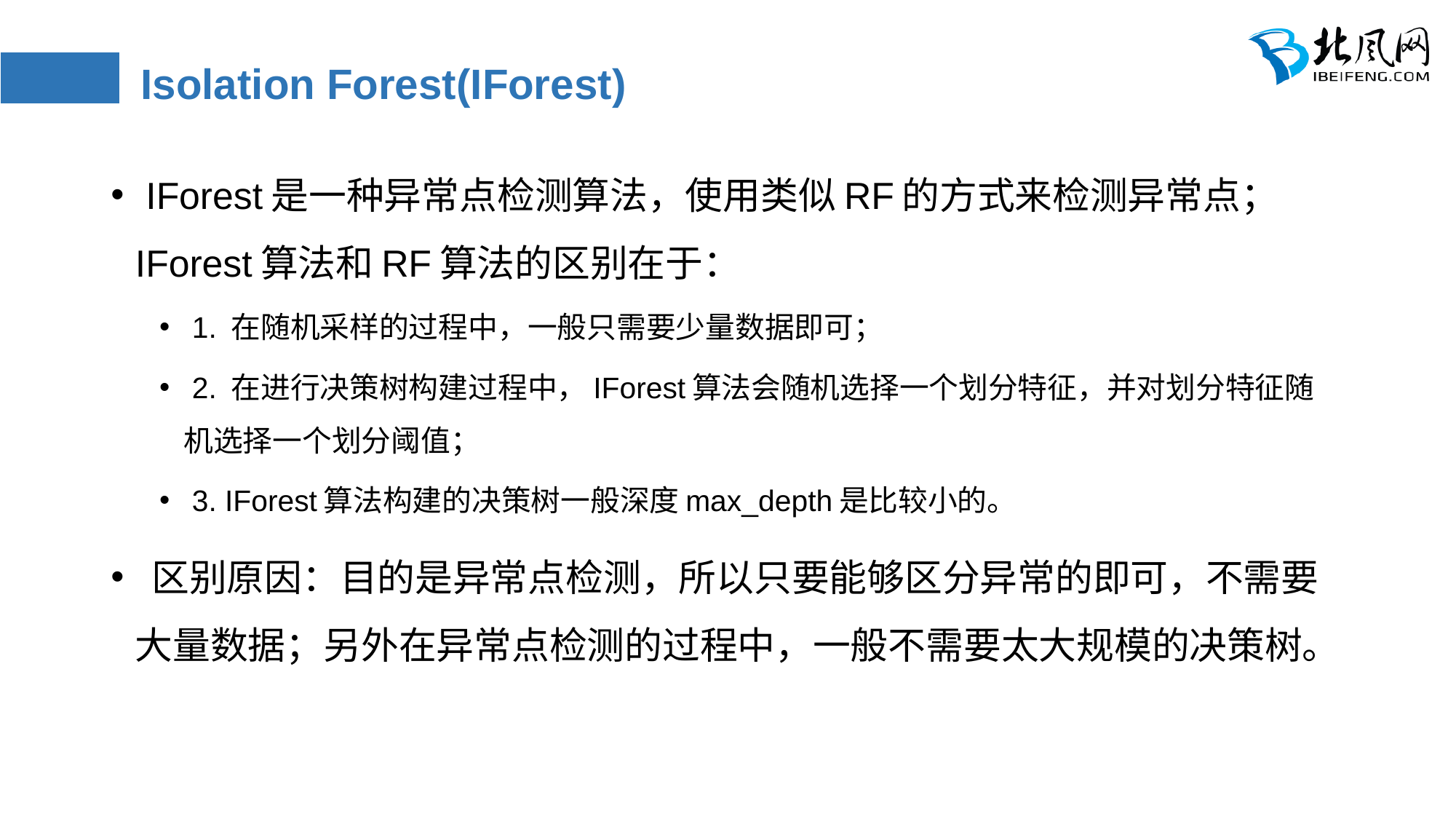

# Isolation Forest(IForest)
 IForest是一种异常点检测算法，使用类似RF的方式来检测异常点；IForest算法和RF算法的区别在于：
 1. 在随机采样的过程中，一般只需要少量数据即可；
 2. 在进行决策树构建过程中，IForest算法会随机选择一个划分特征，并对划分特征随机选择一个划分阈值；
 3. IForest算法构建的决策树一般深度max_depth是比较小的。
 区别原因：目的是异常点检测，所以只要能够区分异常的即可，不需要大量数据；另外在异常点检测的过程中，一般不需要太大规模的决策树。